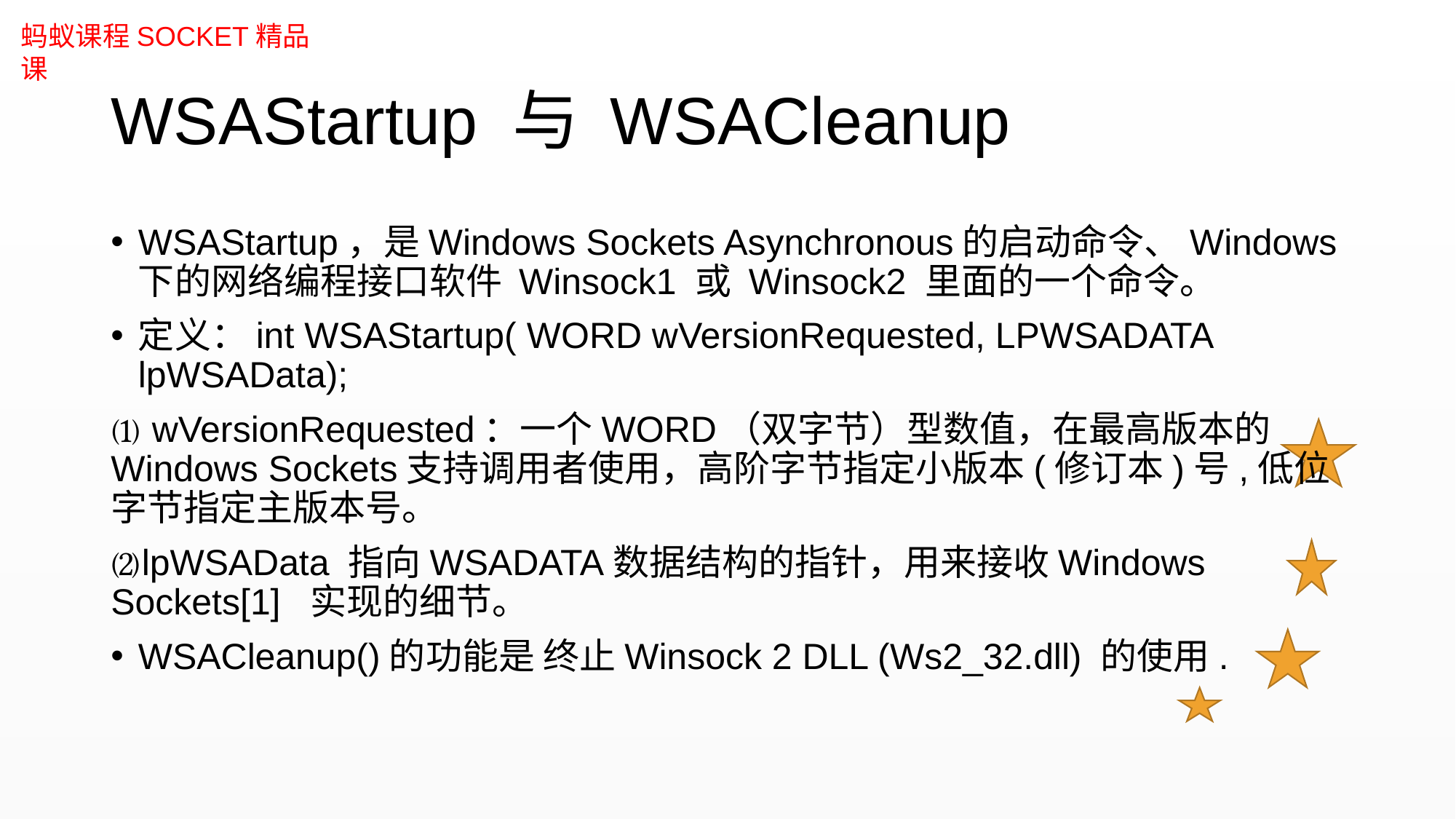

# WSAStartup 与 WSACleanup
WSAStartup，是Windows Sockets Asynchronous的启动命令、Windows下的网络编程接口软件 Winsock1 或 Winsock2 里面的一个命令。
定义：int WSAStartup( WORD wVersionRequested, LPWSADATA lpWSAData);
⑴ wVersionRequested：一个WORD（双字节）型数值，在最高版本的Windows Sockets支持调用者使用，高阶字节指定小版本(修订本)号,低位字节指定主版本号。
⑵lpWSAData 指向WSADATA数据结构的指针，用来接收Windows Sockets[1]  实现的细节。
WSACleanup()的功能是 终止Winsock 2 DLL (Ws2_32.dll) 的使用.